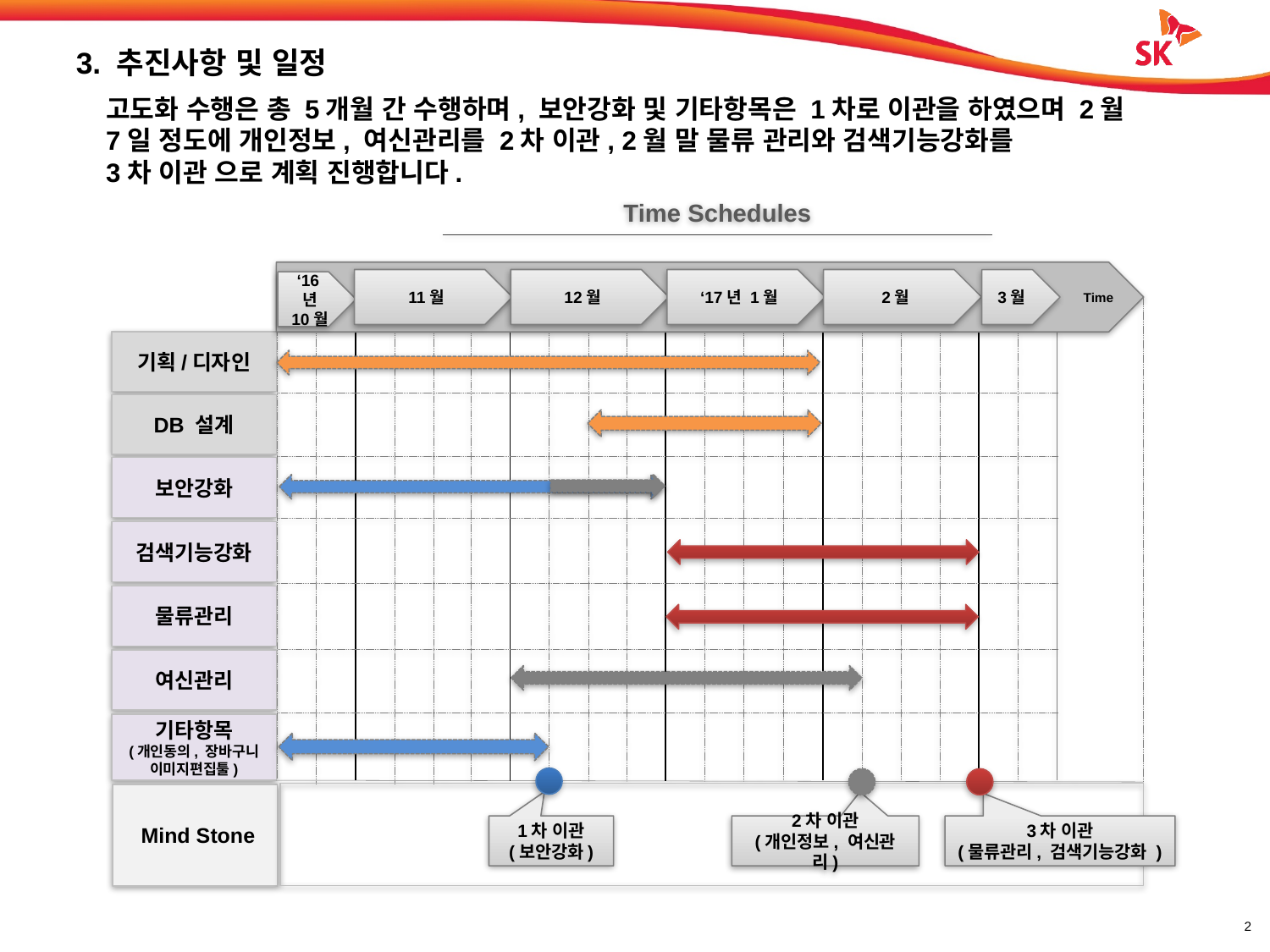

# 3. 추진사항 및 일정
고도화 수행은 총 5개월 간 수행하며, 보안강화 및 기타항목은 1차로 이관을 하였으며 2월 7일 정도에 개인정보, 여신관리를 2차 이관, 2월 말 물류 관리와 검색기능강화를
3차 이관 으로 계획 진행합니다.
Time Schedules
 Time
11월
12월
‘17년 1월
2월
3월
‘16년 10월
기획/디자인

DB 설계

보안강화

검색기능강화

물류관리

여신관리

기타항목
(개인동의, 장바구니
이미지편집툴)

 Mind Stone
3차 이관
(물류관리, 검색기능강화 )
1차 이관
(보안강화)
2차 이관
(개인정보, 여신관리)